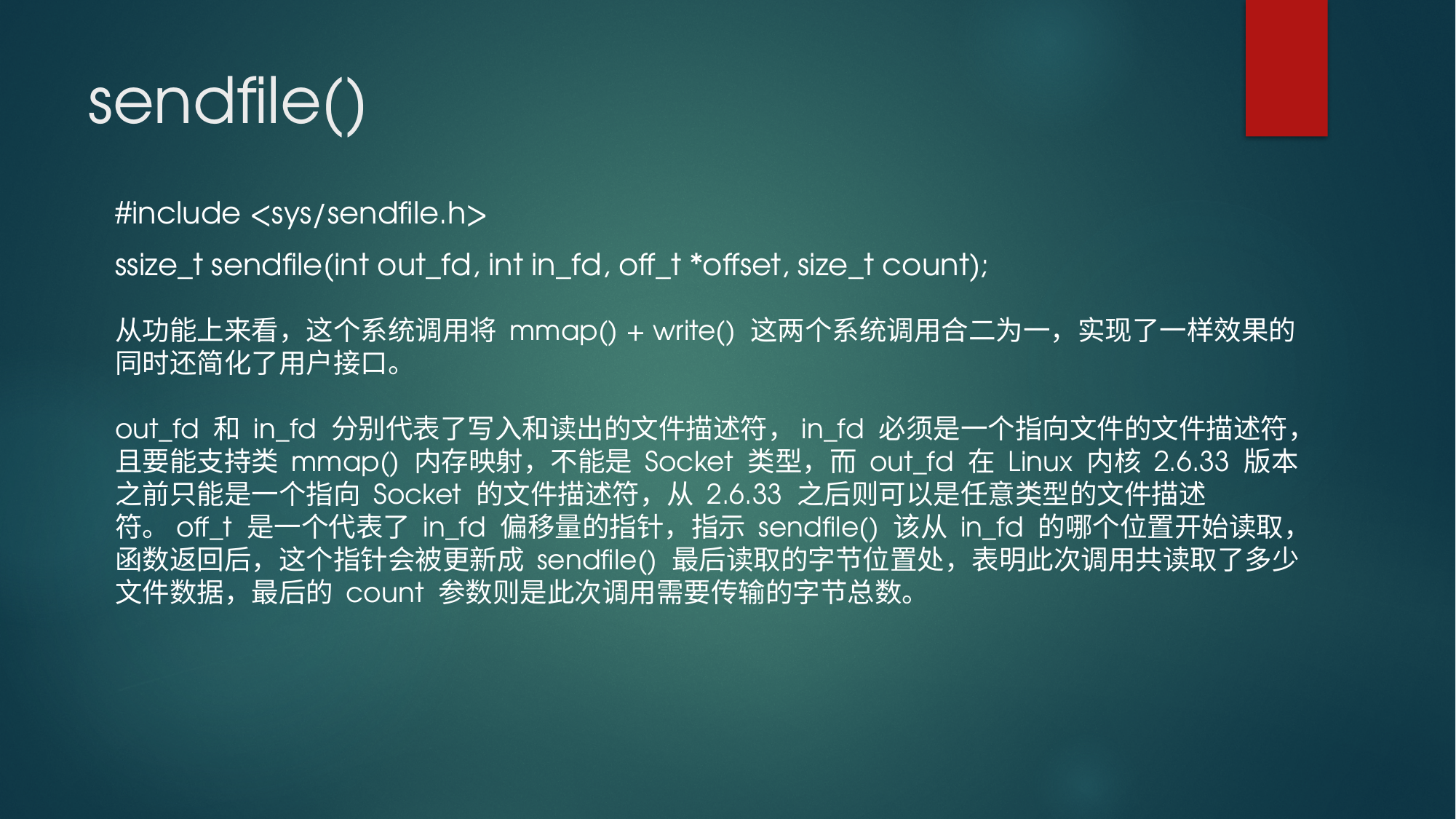

# sendfile()
#include <sys/sendfile.h>
ssize_t sendfile(int out_fd, int in_fd, off_t *offset, size_t count);

从功能上来看，这个系统调用将 mmap() + write() 这两个系统调用合二为一，实现了一样效果的同时还简化了用户接口。

out_fd 和 in_fd 分别代表了写入和读出的文件描述符，in_fd 必须是一个指向文件的文件描述符，且要能支持类 mmap() 内存映射，不能是 Socket 类型，而 out_fd 在 Linux 内核 2.6.33 版本之前只能是一个指向 Socket 的文件描述符，从 2.6.33 之后则可以是任意类型的文件描述符。off_t 是一个代表了 in_fd 偏移量的指针，指示 sendfile() 该从 in_fd 的哪个位置开始读取，函数返回后，这个指针会被更新成 sendfile() 最后读取的字节位置处，表明此次调用共读取了多少文件数据，最后的 count 参数则是此次调用需要传输的字节总数。